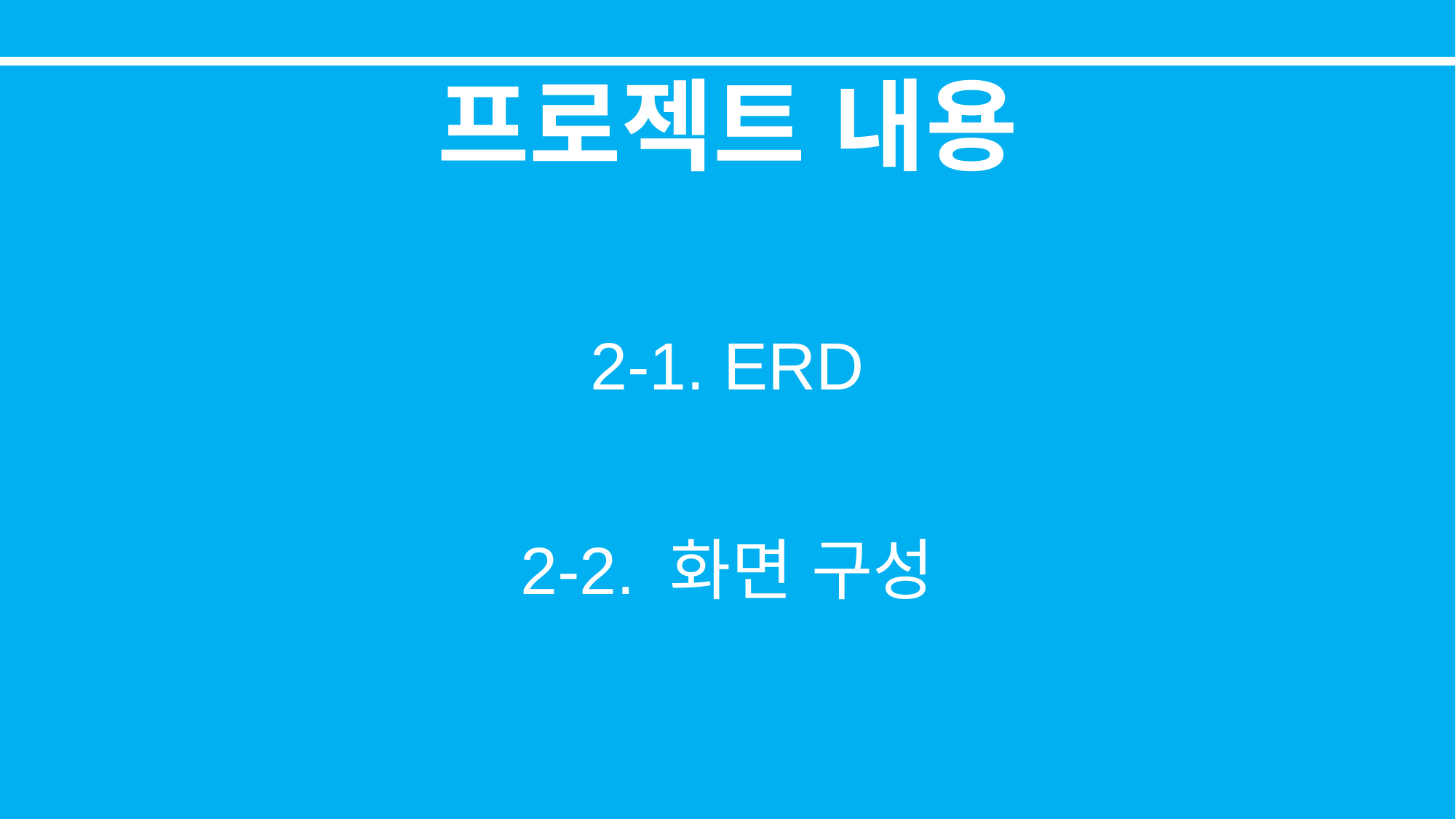

프로젝트 내용
2-1. ERD
2-2. 화면 구성